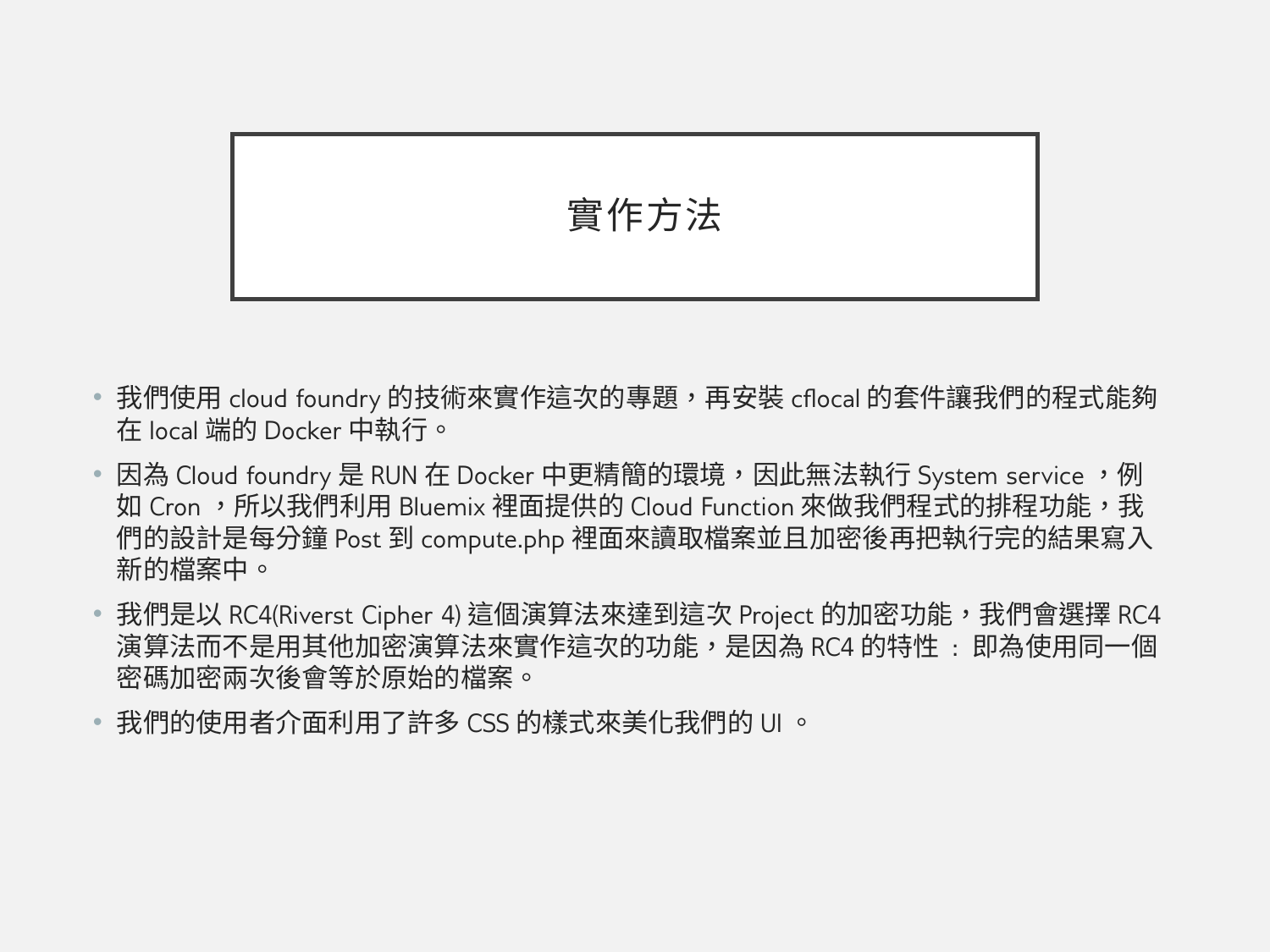

# 實作方法
我們使用cloud foundry的技術來實作這次的專題，再安裝cflocal的套件讓我們的程式能夠在local端的Docker中執行。
因為Cloud foundry是RUN在Docker中更精簡的環境，因此無法執行System service，例如Cron，所以我們利用Bluemix裡面提供的Cloud Function來做我們程式的排程功能，我們的設計是每分鐘Post到compute.php裡面來讀取檔案並且加密後再把執行完的結果寫入新的檔案中。
我們是以RC4(Riverst Cipher 4)這個演算法來達到這次Project的加密功能，我們會選擇RC4演算法而不是用其他加密演算法來實作這次的功能，是因為RC4的特性 : 即為使用同一個密碼加密兩次後會等於原始的檔案。
我們的使用者介面利用了許多CSS的樣式來美化我們的UI。